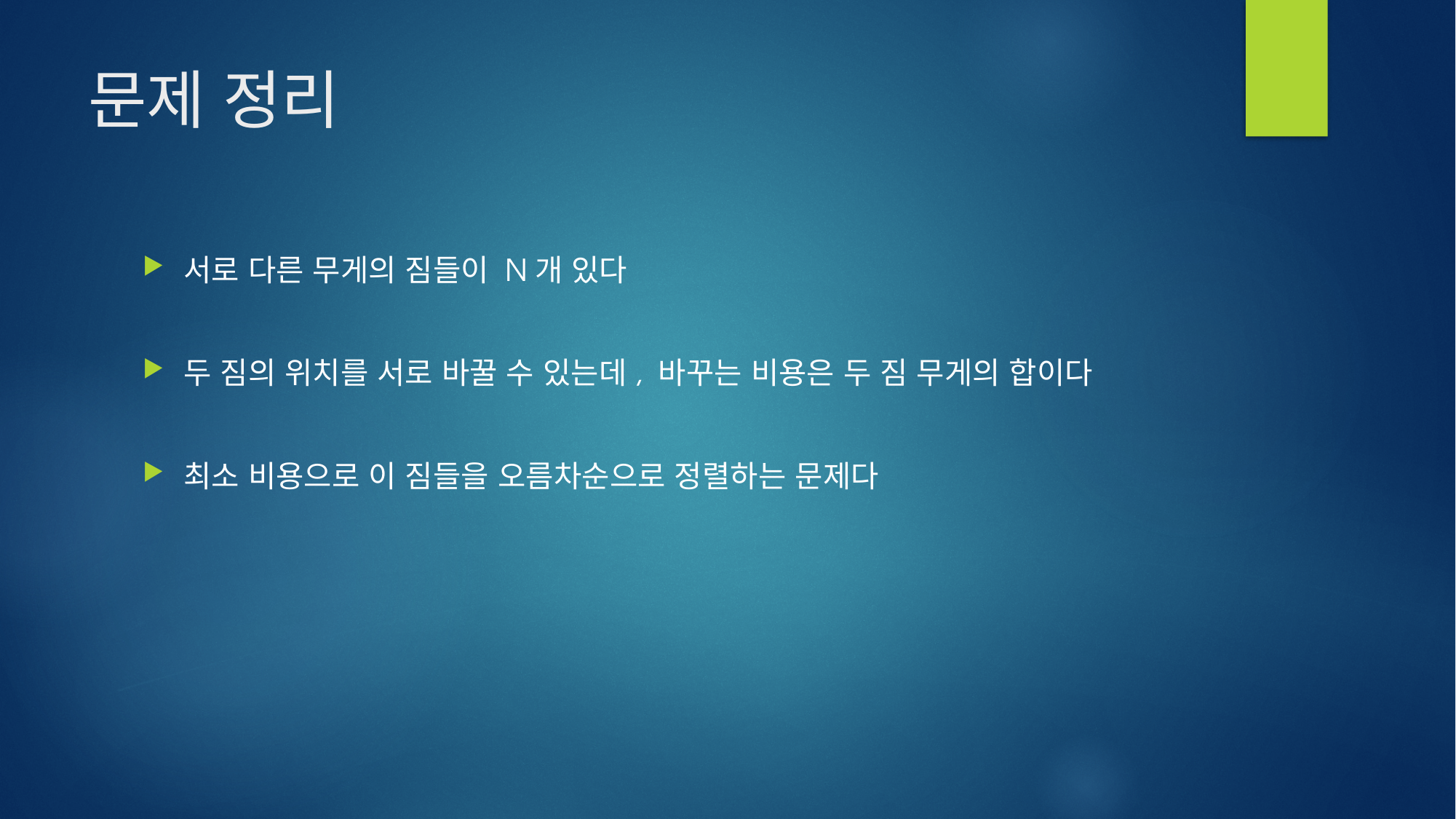

# 문제 정리
서로 다른 무게의 짐들이 N개 있다

두 짐의 위치를 서로 바꿀 수 있는데, 바꾸는 비용은 두 짐 무게의 합이다

최소 비용으로 이 짐들을 오름차순으로 정렬하는 문제다